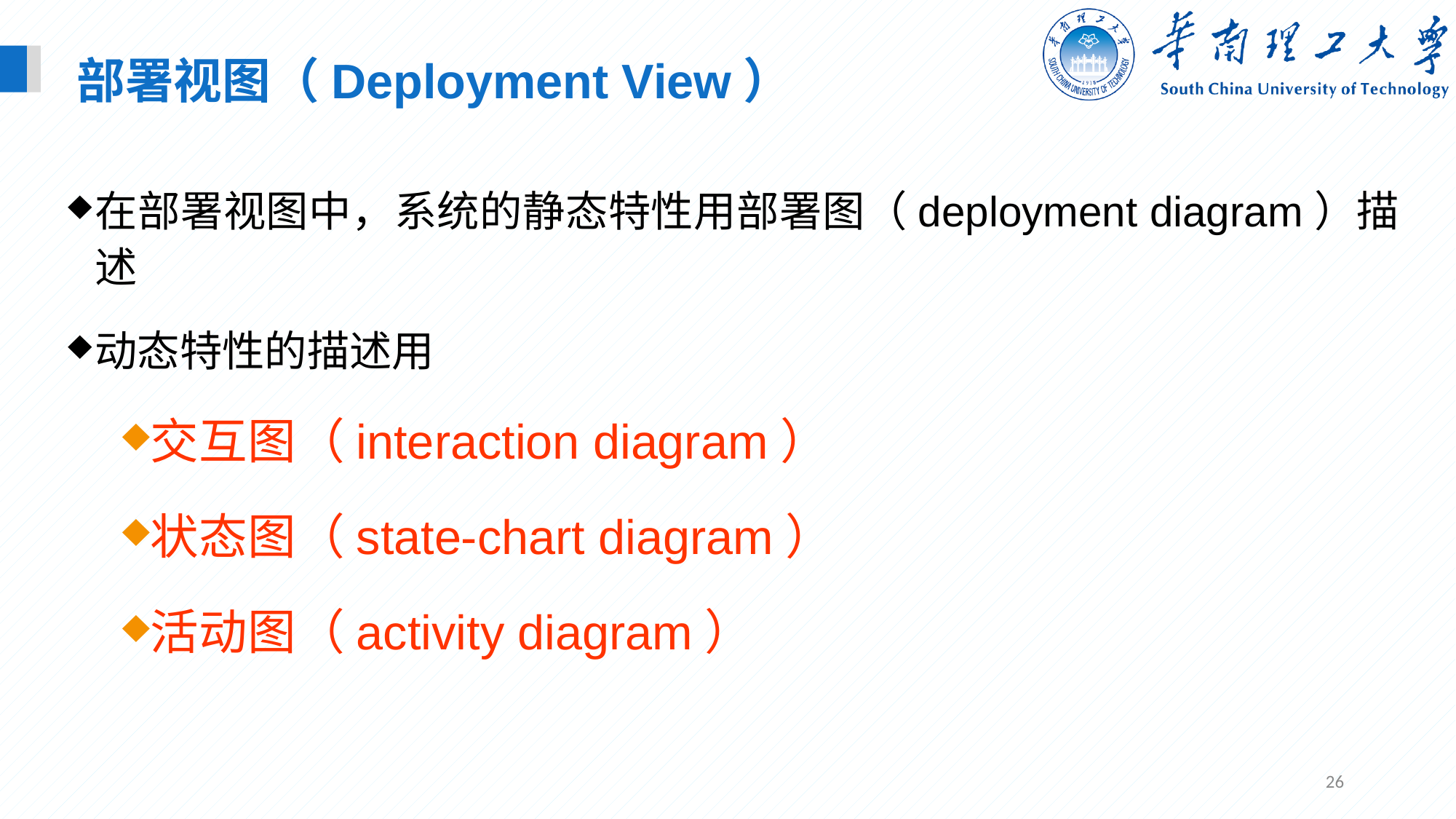

部署视图（Deployment View）
在部署视图中，系统的静态特性用部署图（deployment diagram）描述
动态特性的描述用
交互图（interaction diagram）
状态图（state-chart diagram）
活动图（activity diagram）
26